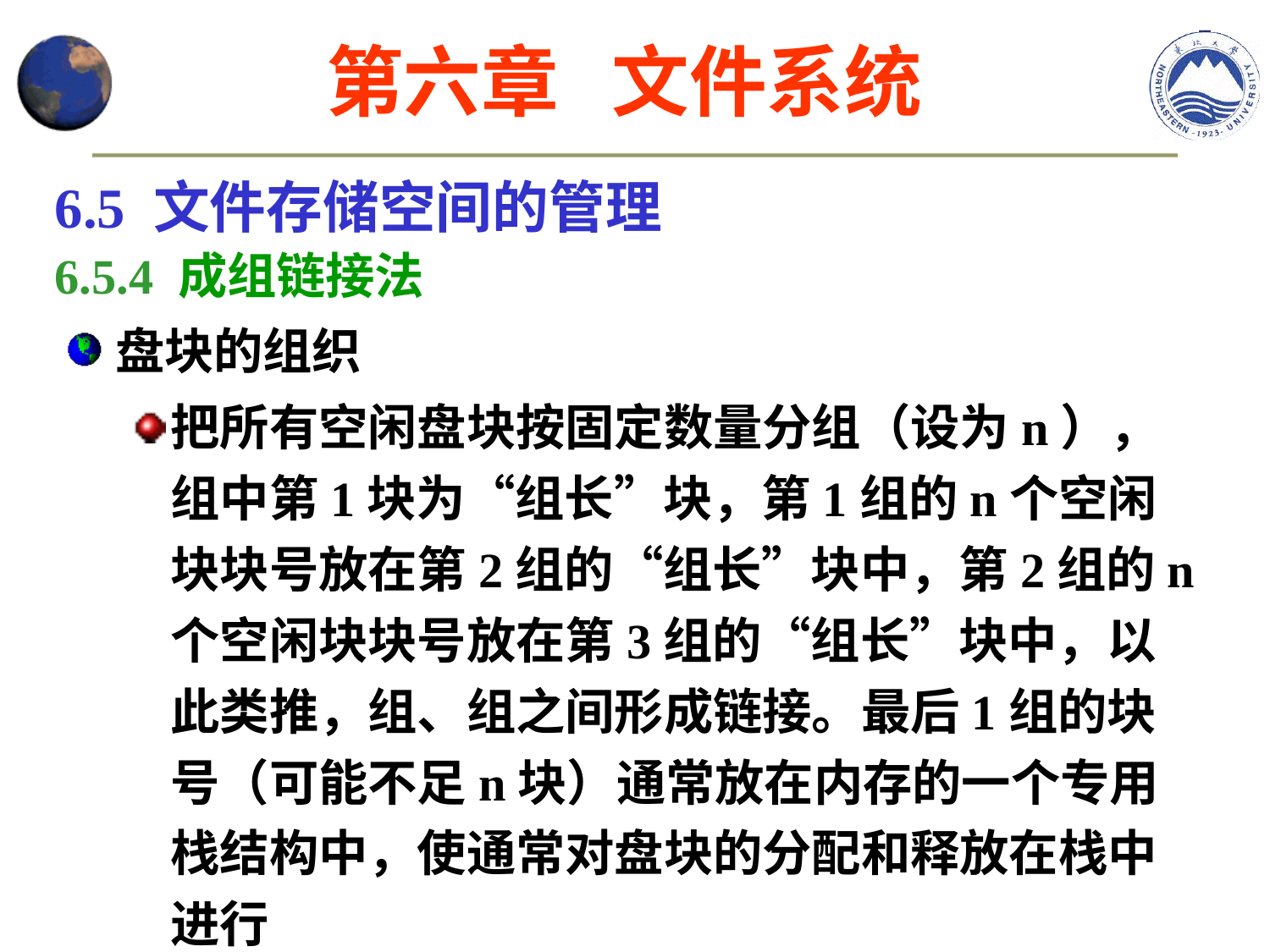

第六章   文件系统
6.5 文件存储空间的管理
6.5.4 成组链接法
盘块的组织
把所有空闲盘块按固定数量分组（设为n），组中第1块为“组长”块，第1组的n个空闲块块号放在第2组的“组长”块中，第2组的n个空闲块块号放在第3组的“组长”块中，以此类推，组、组之间形成链接。最后1组的块号（可能不足n块）通常放在内存的一个专用栈结构中，使通常对盘块的分配和释放在栈中进行